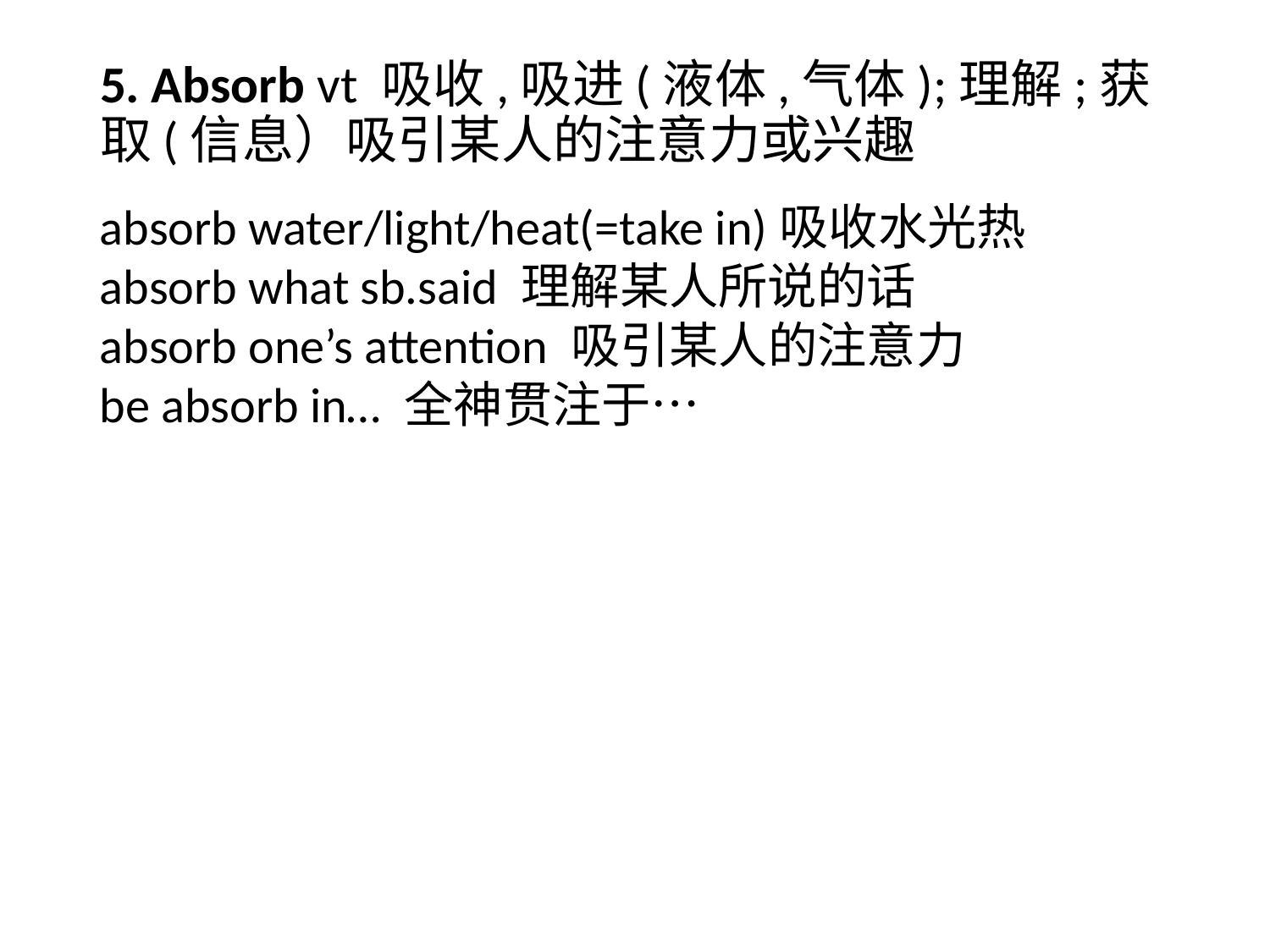

# 5. Absorb vt 吸收,吸进(液体,气体);理解;获取(信息）吸引某人的注意力或兴趣
absorb water/light/heat(=take in)吸收水光热
absorb what sb.said 理解某人所说的话
absorb one’s attention 吸引某人的注意力
be absorb in… 全神贯注于…